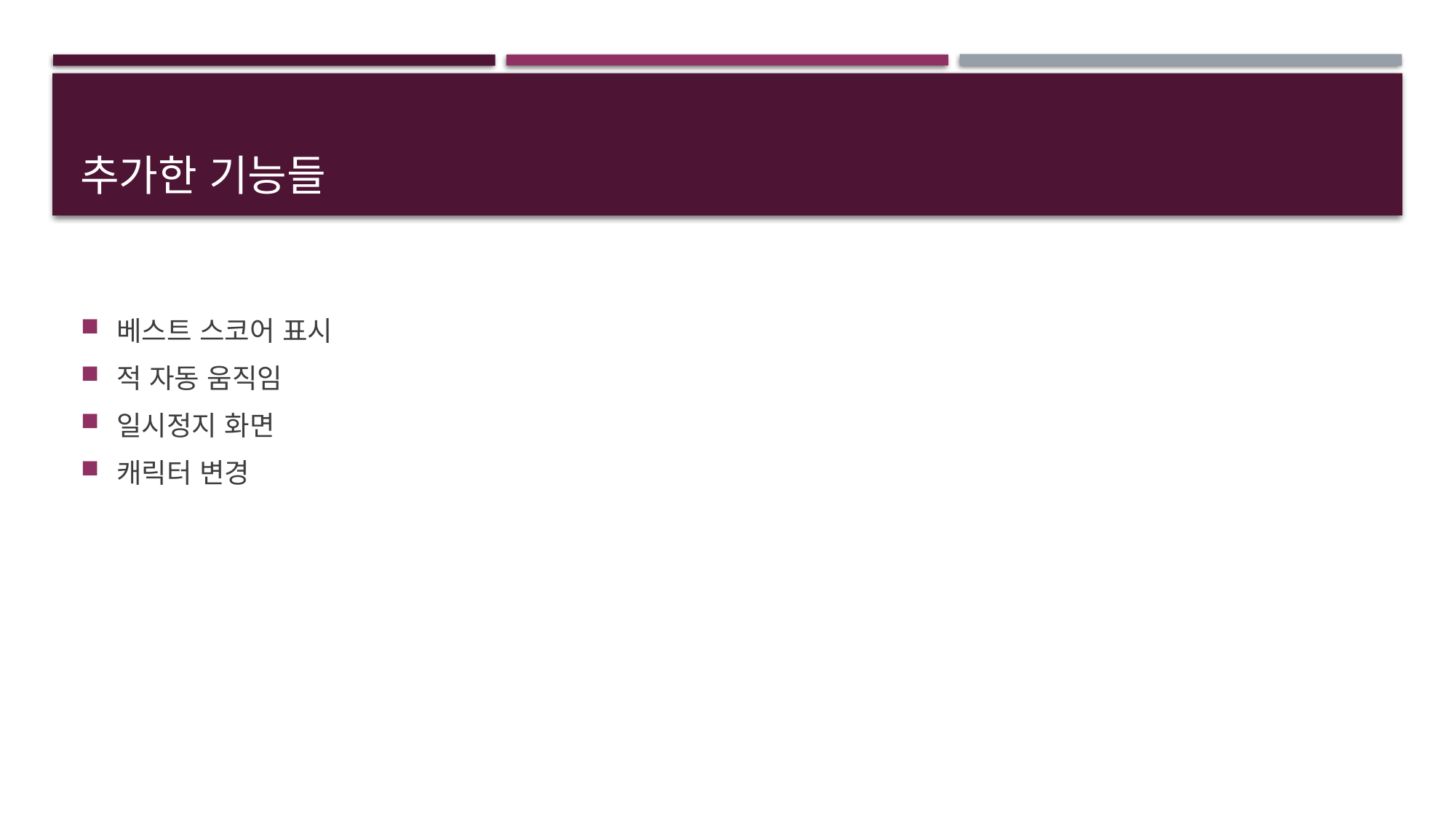

# 추가한 기능들
베스트 스코어 표시
적 자동 움직임
일시정지 화면
캐릭터 변경